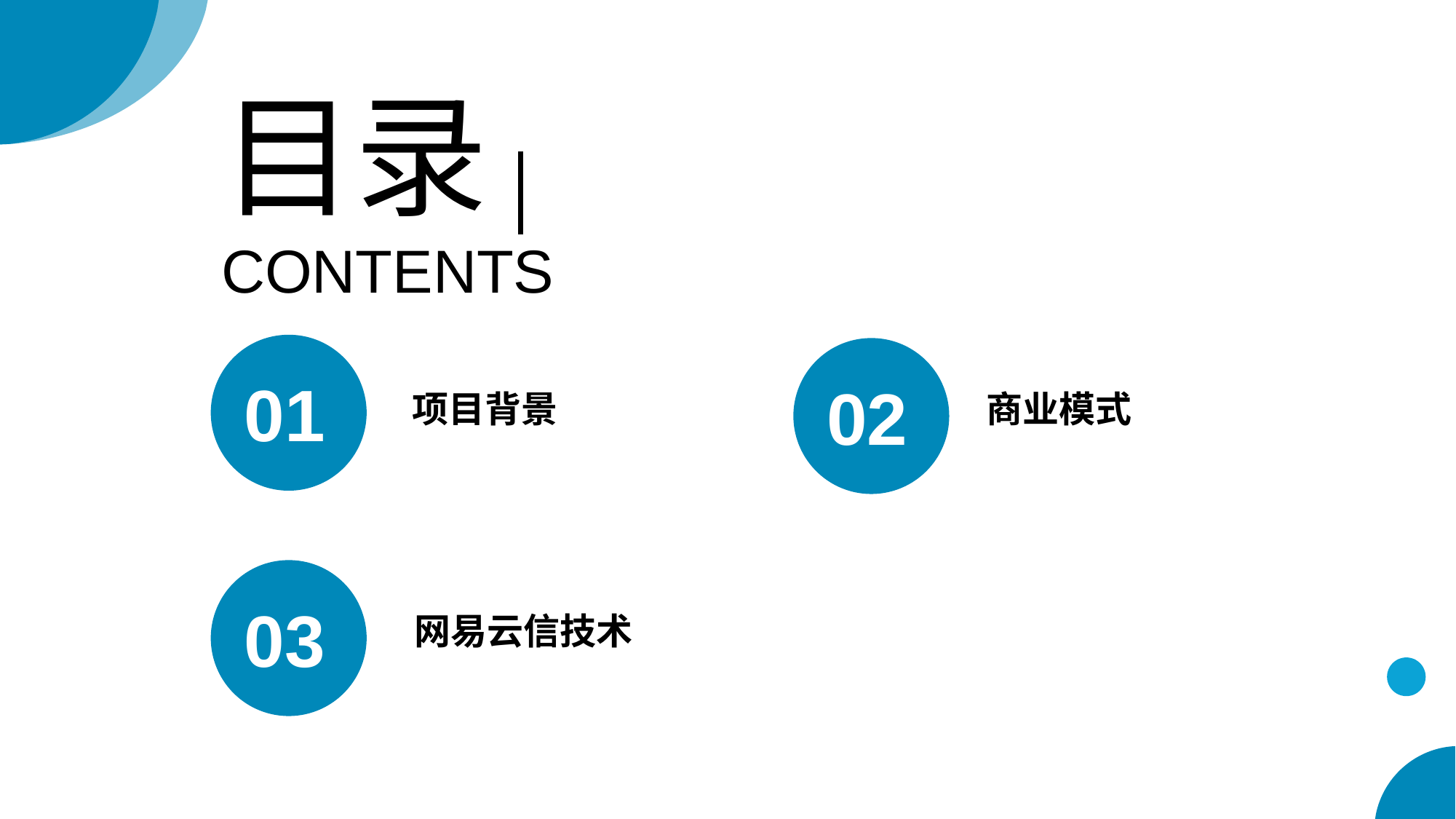

目录  CONTENTS
01
02

项目背景
商业模式
03
网易云信技术